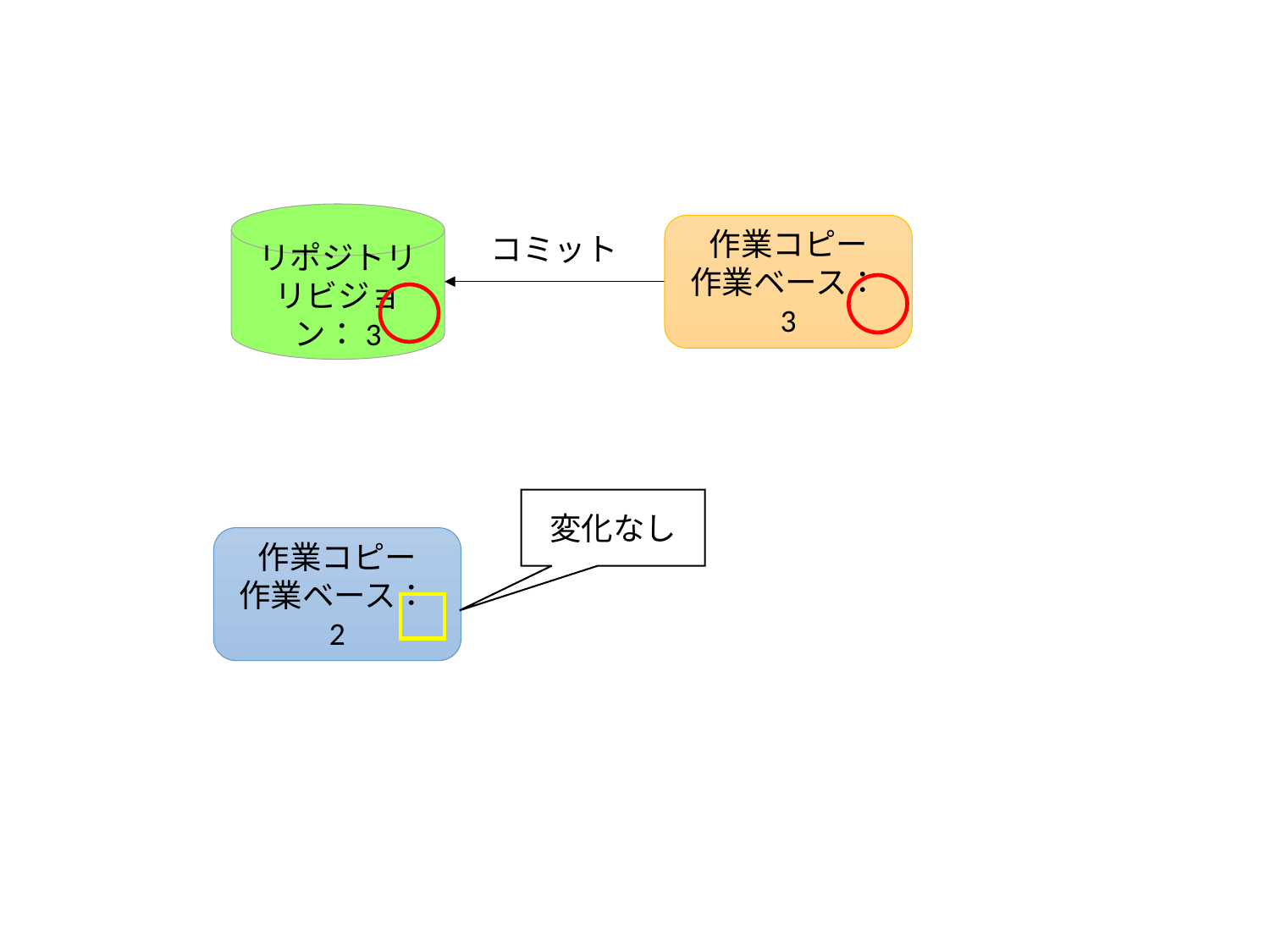

リポジトリ
リビジョン：3
作業コピー
作業ベース：3
コミット

変化なし
作業コピー
作業ベース：2